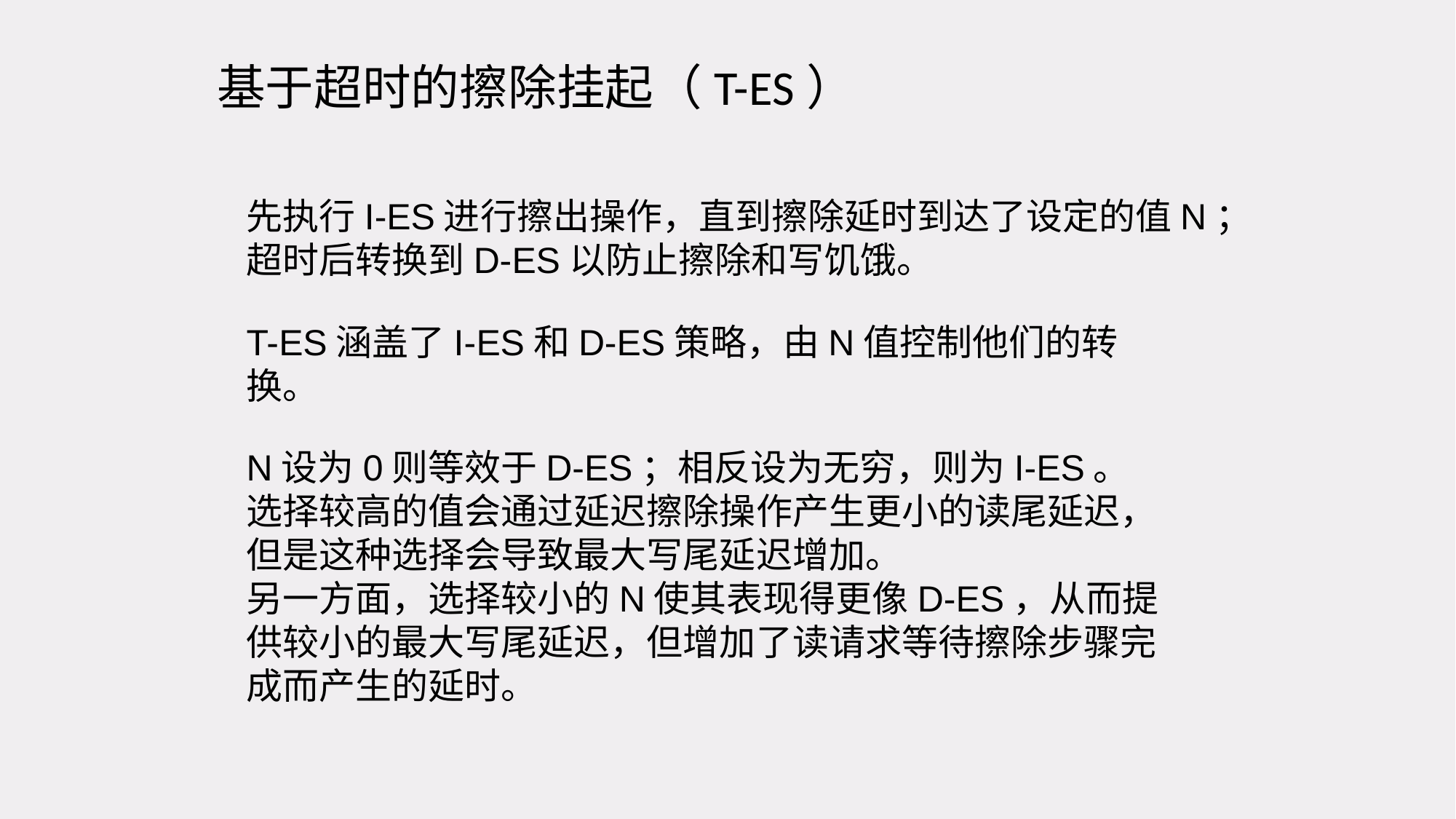

基于超时的擦除挂起（T-ES）
先执行I-ES进行擦出操作，直到擦除延时到达了设定的值N；
超时后转换到D-ES以防止擦除和写饥饿。
T-ES涵盖了I-ES和D-ES策略，由N值控制他们的转换。
N设为0则等效于D-ES；相反设为无穷，则为I-ES。
选择较高的值会通过延迟擦除操作产生更小的读尾延迟，但是这种选择会导致最大写尾延迟增加。
另一方面，选择较小的N使其表现得更像D-ES，从而提供较小的最大写尾延迟，但增加了读请求等待擦除步骤完成而产生的延时。